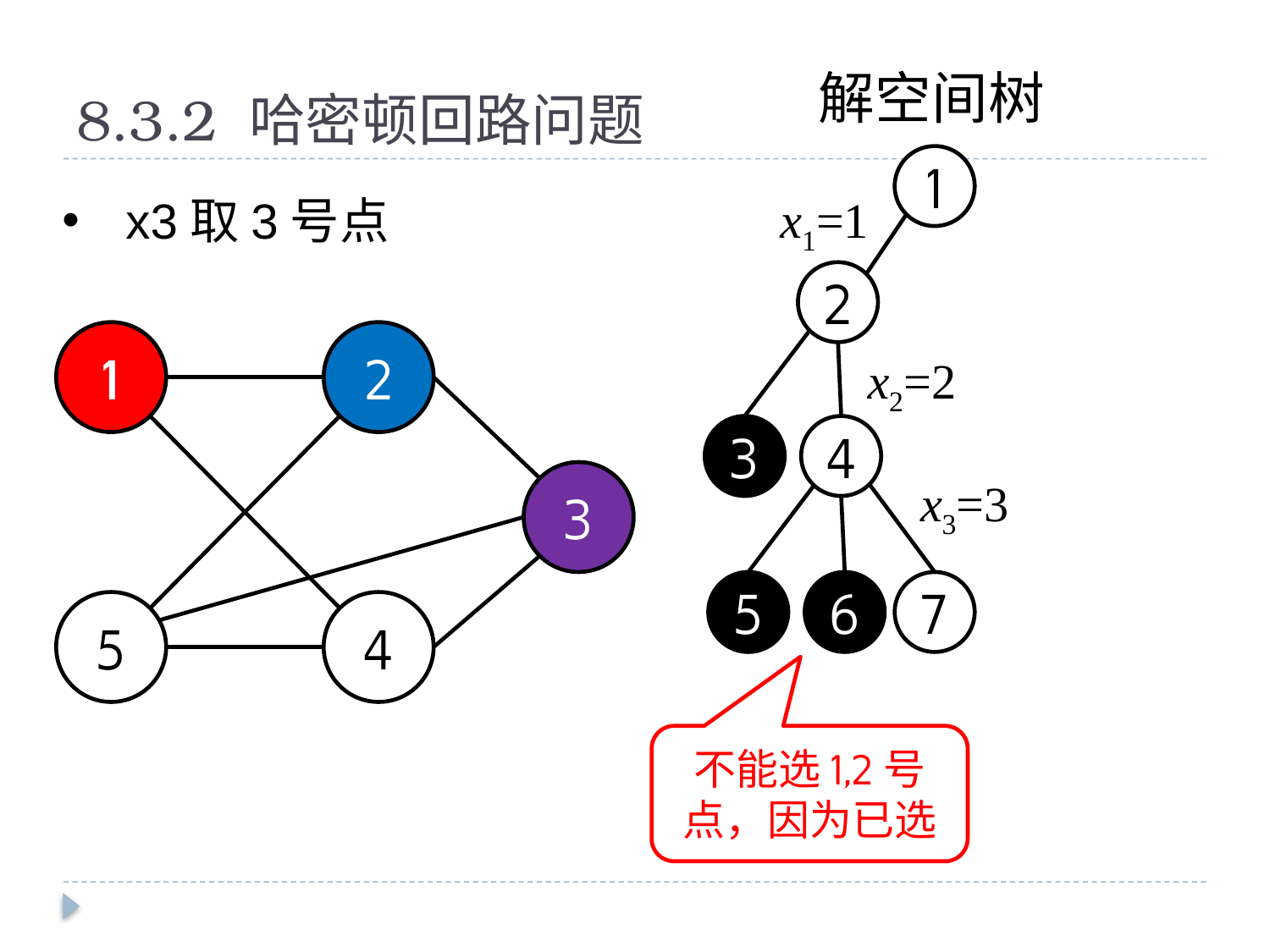

# 8.3.2 哈密顿回路问题
解空间树
1
x1=1
x3取3号点
2
1
2
3
5
4
x2=2
3
4
x3=3
5
6
7
不能选1,2号点，因为已选